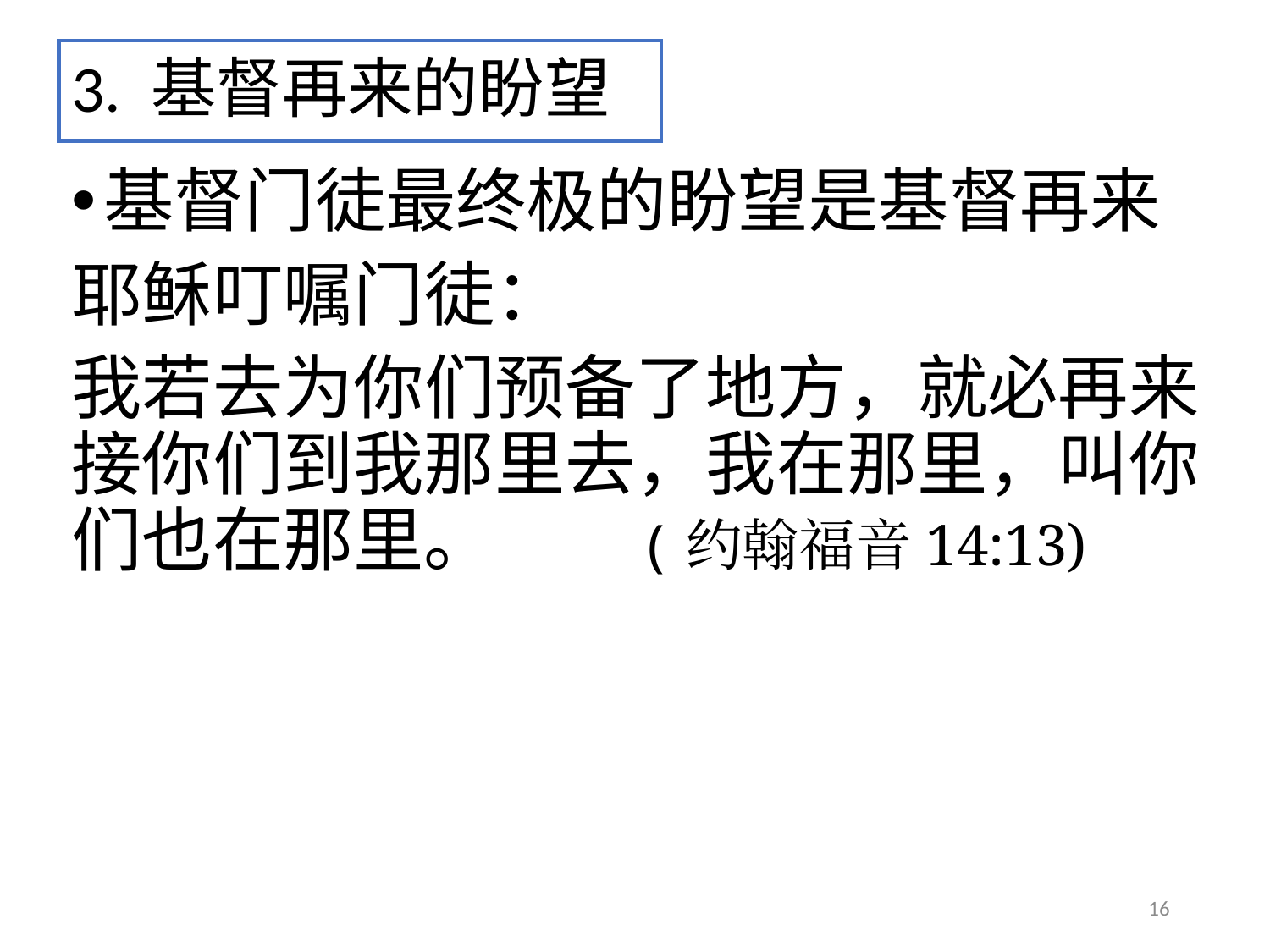

# 3. 基督再来的盼望
基督门徒最终极的盼望是基督再来
耶稣叮嘱门徒：
我若去为你们预备了地方，就必再来接你们到我那里去，我在那里，叫你们也在那里。        (约翰福音14:13)
16